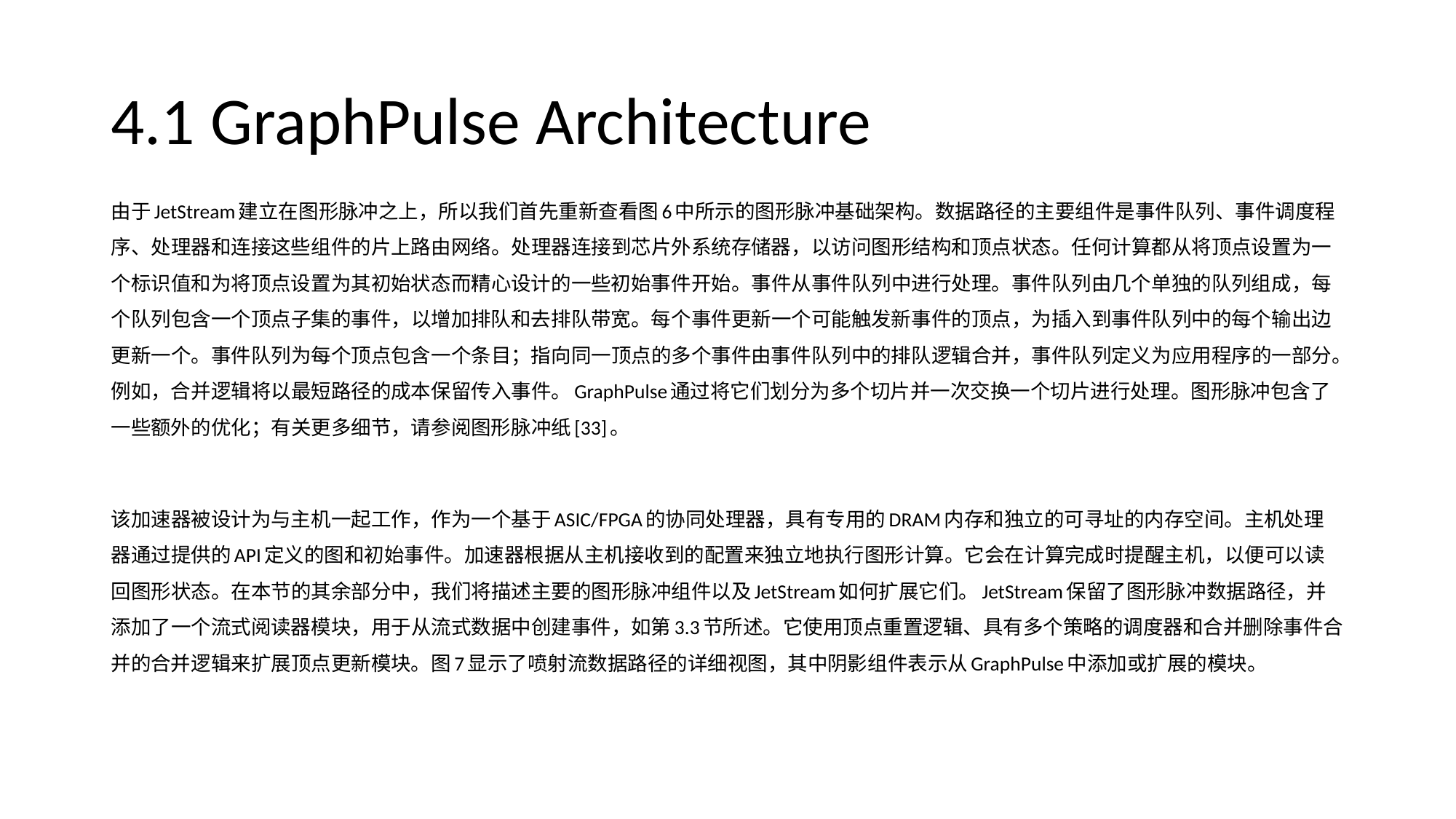

# 4.1 GraphPulse Architecture
由于JetStream建立在图形脉冲之上，所以我们首先重新查看图6中所示的图形脉冲基础架构。数据路径的主要组件是事件队列、事件调度程序、处理器和连接这些组件的片上路由网络。处理器连接到芯片外系统存储器，以访问图形结构和顶点状态。任何计算都从将顶点设置为一个标识值和为将顶点设置为其初始状态而精心设计的一些初始事件开始。事件从事件队列中进行处理。事件队列由几个单独的队列组成，每个队列包含一个顶点子集的事件，以增加排队和去排队带宽。每个事件更新一个可能触发新事件的顶点，为插入到事件队列中的每个输出边更新一个。事件队列为每个顶点包含一个条目；指向同一顶点的多个事件由事件队列中的排队逻辑合并，事件队列定义为应用程序的一部分。例如，合并逻辑将以最短路径的成本保留传入事件。GraphPulse通过将它们划分为多个切片并一次交换一个切片进行处理。图形脉冲包含了一些额外的优化；有关更多细节，请参阅图形脉冲纸[33]。

该加速器被设计为与主机一起工作，作为一个基于ASIC/FPGA的协同处理器，具有专用的DRAM内存和独立的可寻址的内存空间。主机处理器通过提供的API定义的图和初始事件。加速器根据从主机接收到的配置来独立地执行图形计算。它会在计算完成时提醒主机，以便可以读回图形状态。在本节的其余部分中，我们将描述主要的图形脉冲组件以及JetStream如何扩展它们。JetStream保留了图形脉冲数据路径，并添加了一个流式阅读器模块，用于从流式数据中创建事件，如第3.3节所述。它使用顶点重置逻辑、具有多个策略的调度器和合并删除事件合并的合并逻辑来扩展顶点更新模块。图7显示了喷射流数据路径的详细视图，其中阴影组件表示从GraphPulse中添加或扩展的模块。